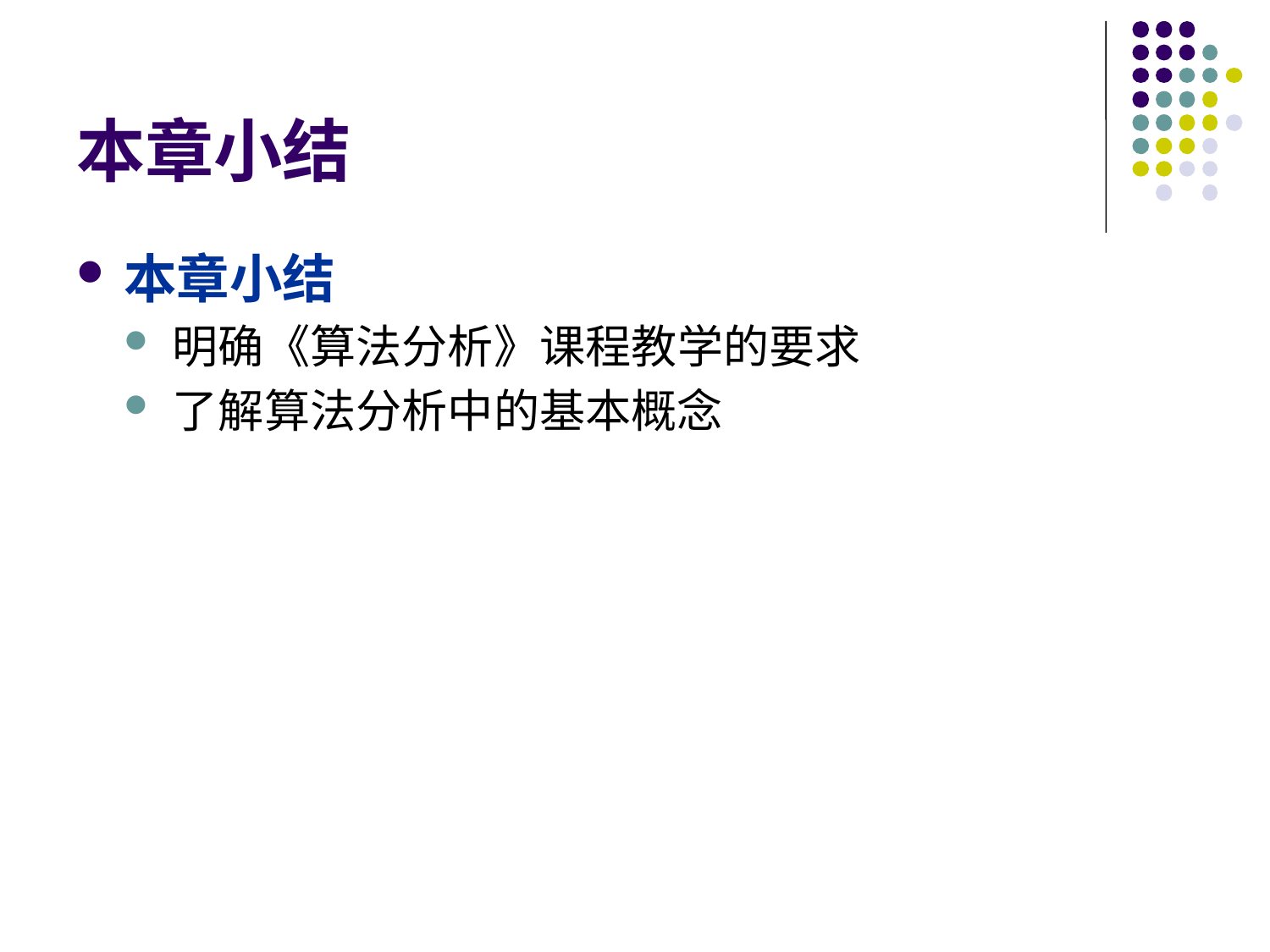

# 本章小结
本章小结
明确《算法分析》课程教学的要求
了解算法分析中的基本概念